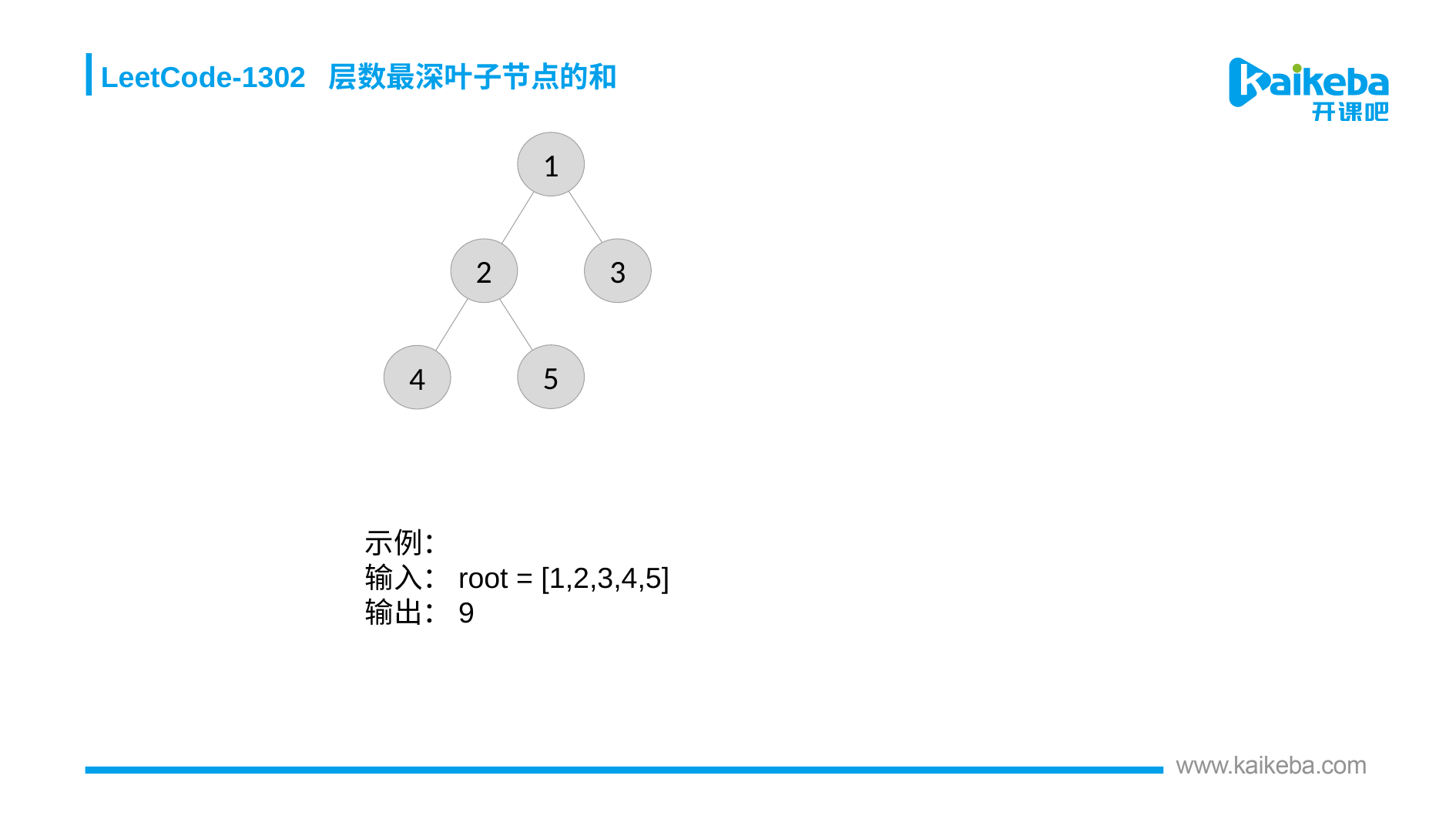

LeetCode-1302  层数最深叶子节点的和
1
2
3
5
4
示例：
输入：root = [1,2,3,4,5]
输出：9